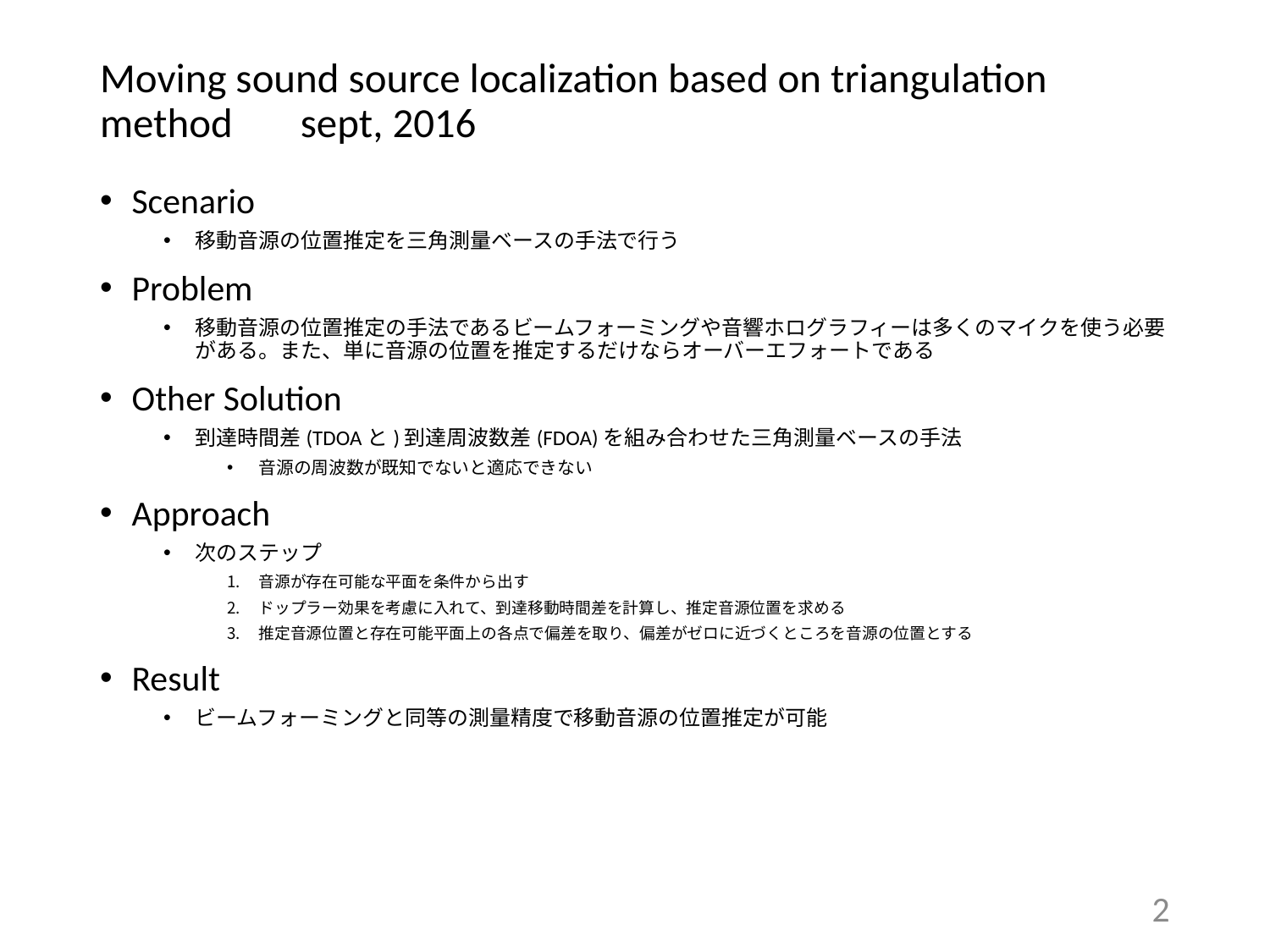

# Moving sound source localization based on triangulation method 　sept, 2016
Scenario
移動音源の位置推定を三角測量ベースの手法で行う
Problem
移動音源の位置推定の手法であるビームフォーミングや音響ホログラフィーは多くのマイクを使う必要がある。また、単に音源の位置を推定するだけならオーバーエフォートである
Other Solution
到達時間差(TDOAと)到達周波数差(FDOA)を組み合わせた三角測量ベースの手法
音源の周波数が既知でないと適応できない
Approach
次のステップ
音源が存在可能な平面を条件から出す
ドップラー効果を考慮に入れて、到達移動時間差を計算し、推定音源位置を求める
推定音源位置と存在可能平面上の各点で偏差を取り、偏差がゼロに近づくところを音源の位置とする
Result
ビームフォーミングと同等の測量精度で移動音源の位置推定が可能
2